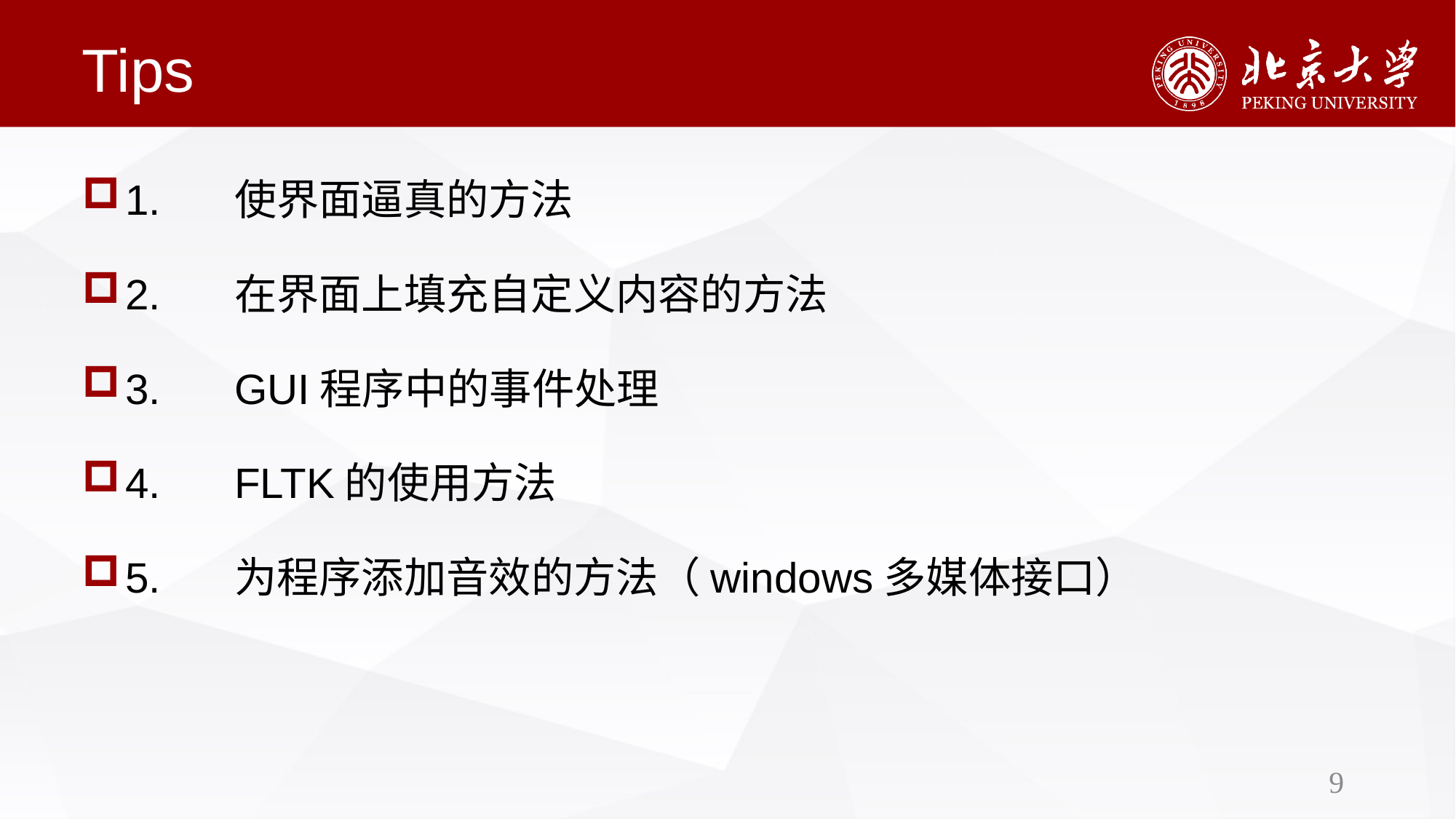

# Tips
1.	使界面逼真的方法
2.	在界面上填充自定义内容的方法
3.	GUI程序中的事件处理
4.	FLTK的使用方法
5.	为程序添加音效的方法（windows多媒体接口）
9